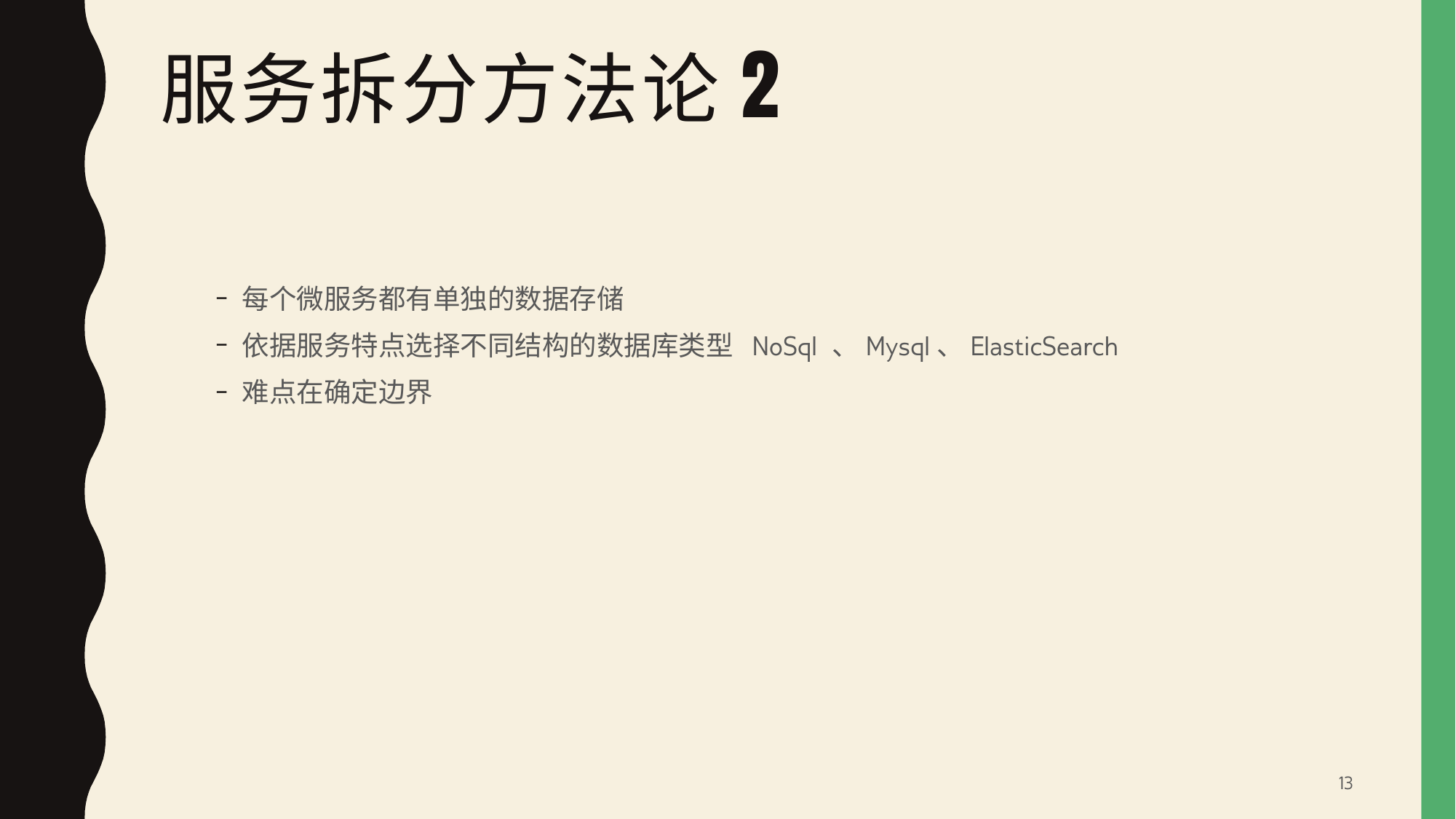

# 服务拆分方法论2
每个微服务都有单独的数据存储
依据服务特点选择不同结构的数据库类型  NoSql 、Mysql、ElasticSearch
难点在确定边界
13